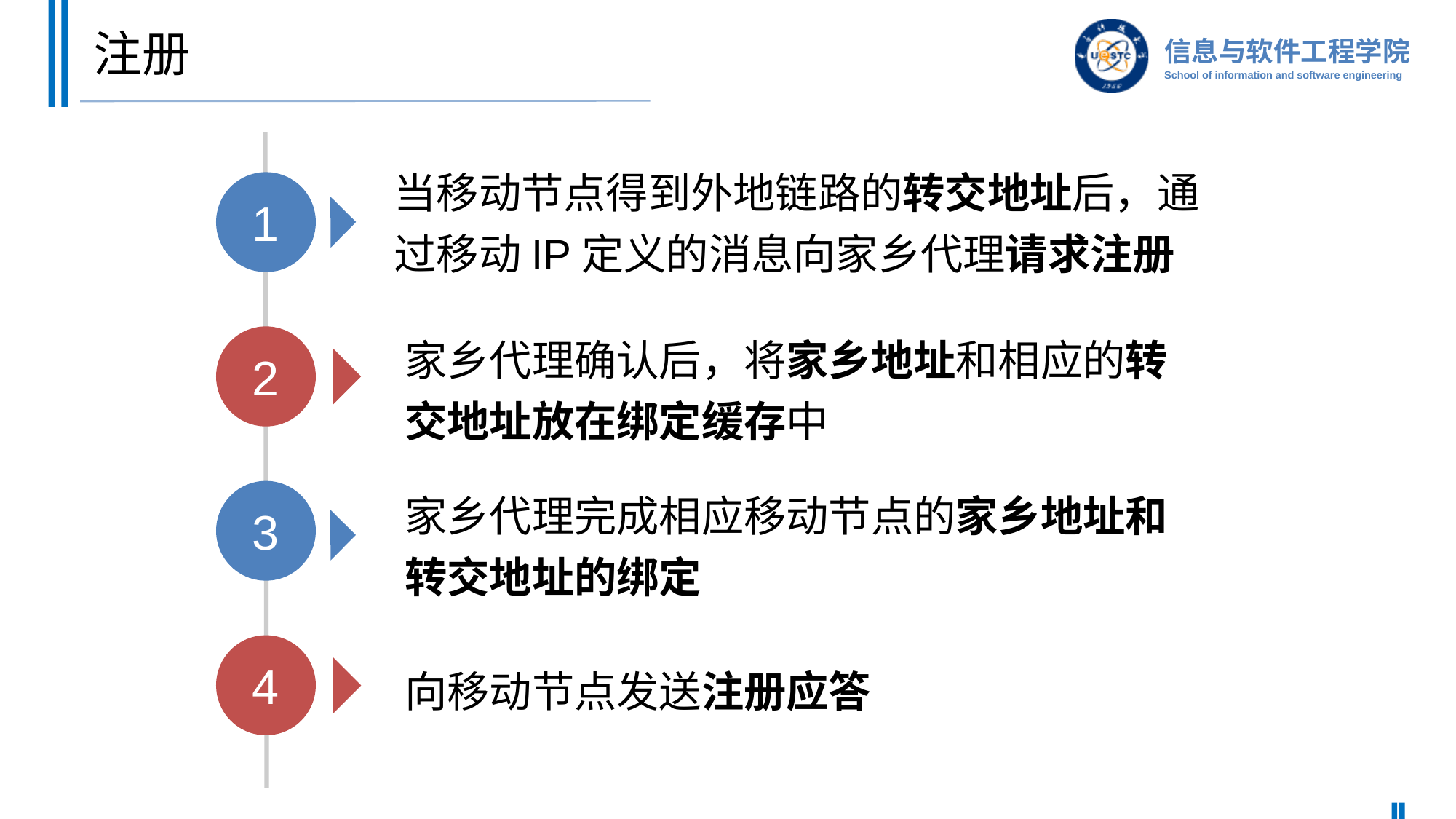

# 注册
当移动节点得到外地链路的转交地址后，通过移动IP定义的消息向家乡代理请求注册
1

家乡代理确认后，将家乡地址和相应的转交地址放在绑定缓存中
2

家乡代理完成相应移动节点的家乡地址和转交地址的绑定
3

4
向移动节点发送注册应答